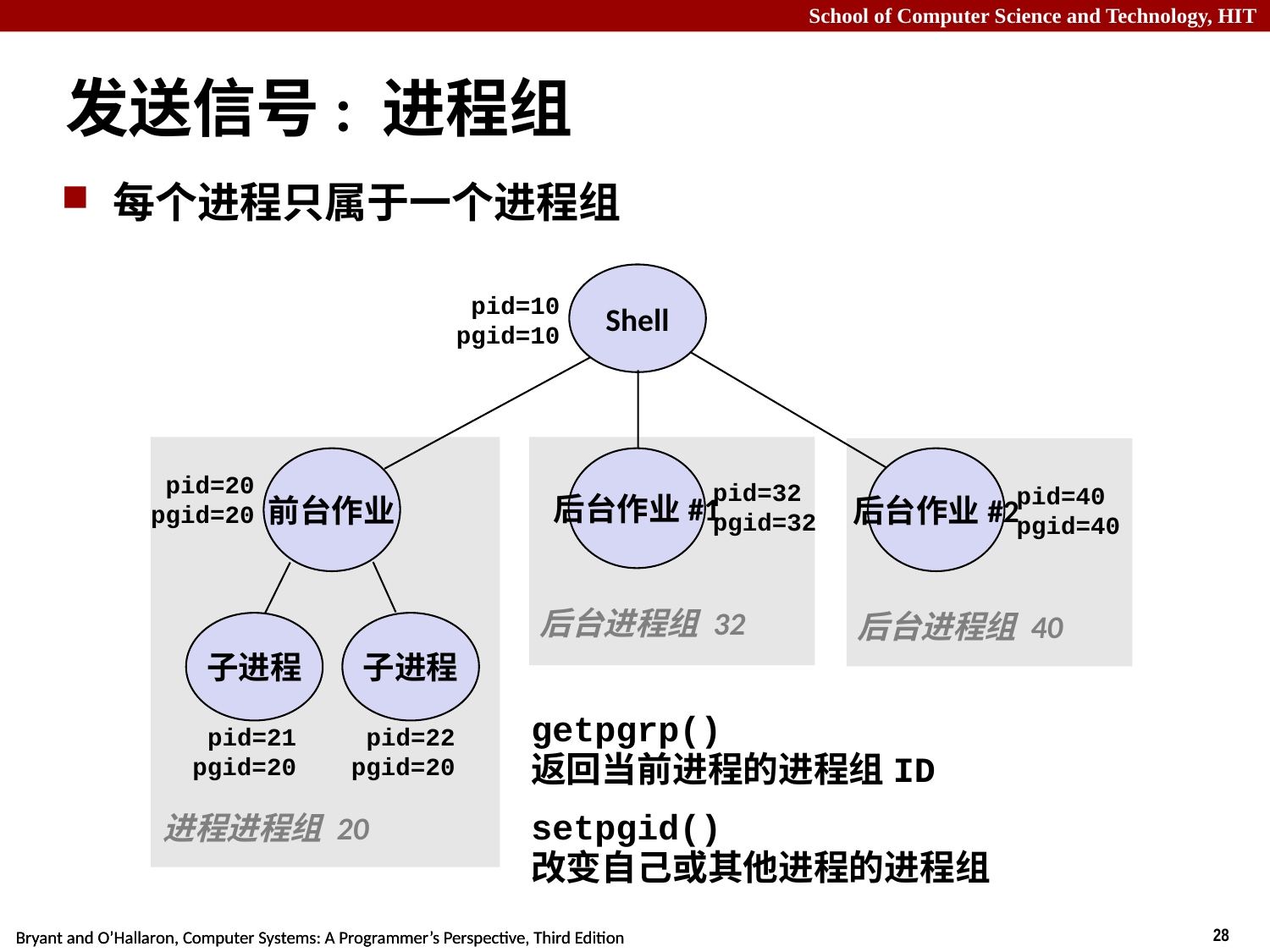

# 发送信号: 进程组
每个进程只属于一个进程组
Shell
pid=10
pgid=10

前台作业
后台作业#1
后台作业#2
pid=20
pgid=20
pid=32
pgid=32
pid=40
pgid=40

后台进程组 32
后台进程组 40
子进程
子进程
getpgrp()
返回当前进程的进程组ID
setpgid()
改变自己或其他进程的进程组
pid=21
pgid=20
pid=22
pgid=20
进程进程组 20